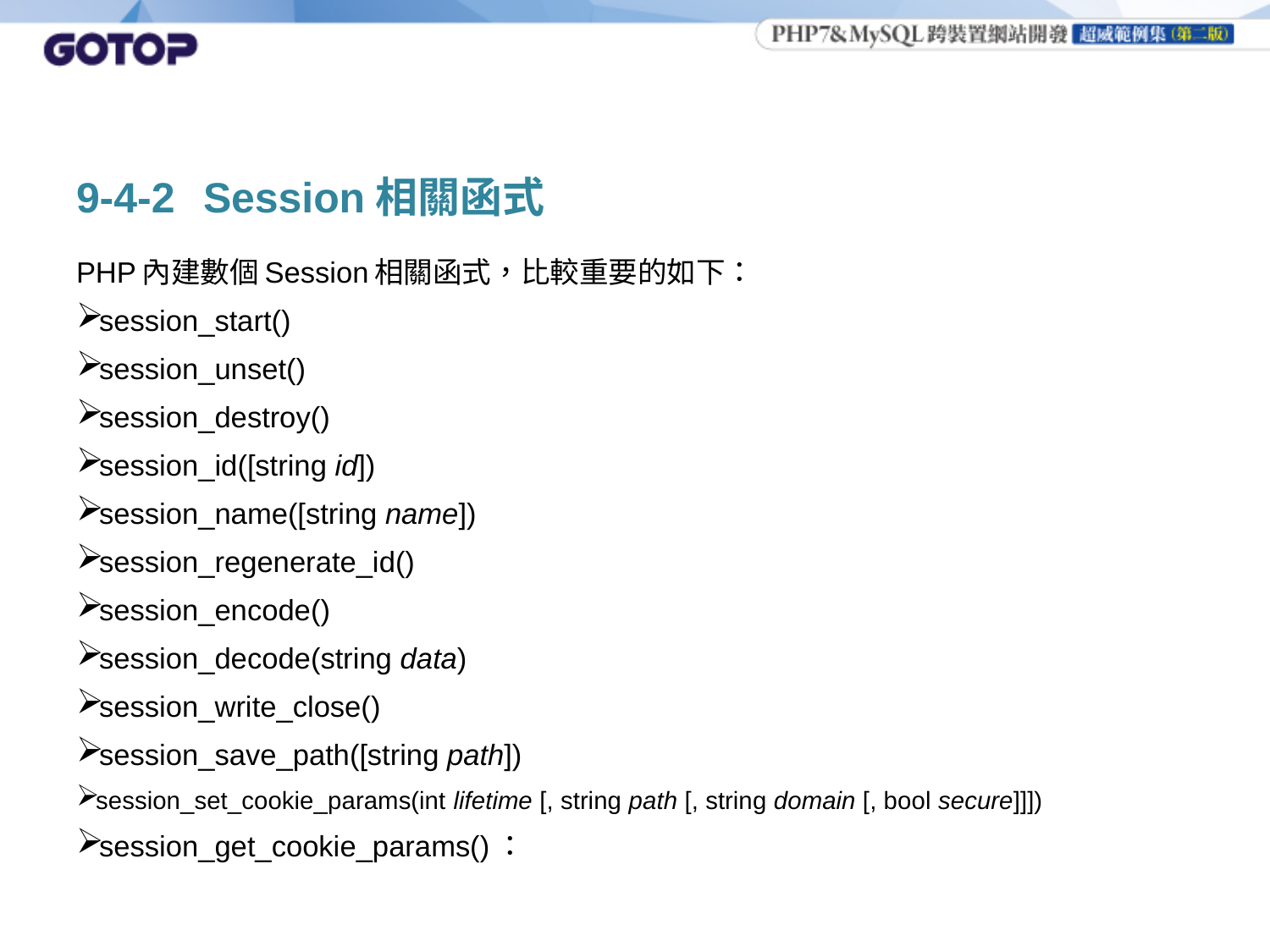

# 9-4-2	Session相關函式
PHP內建數個Session相關函式，比較重要的如下：
session_start()
session_unset()
session_destroy()
session_id([string id])
session_name([string name])
session_regenerate_id()
session_encode()
session_decode(string data)
session_write_close()
session_save_path([string path])
session_set_cookie_params(int lifetime [, string path [, string domain [, bool secure]]])
session_get_cookie_params()：